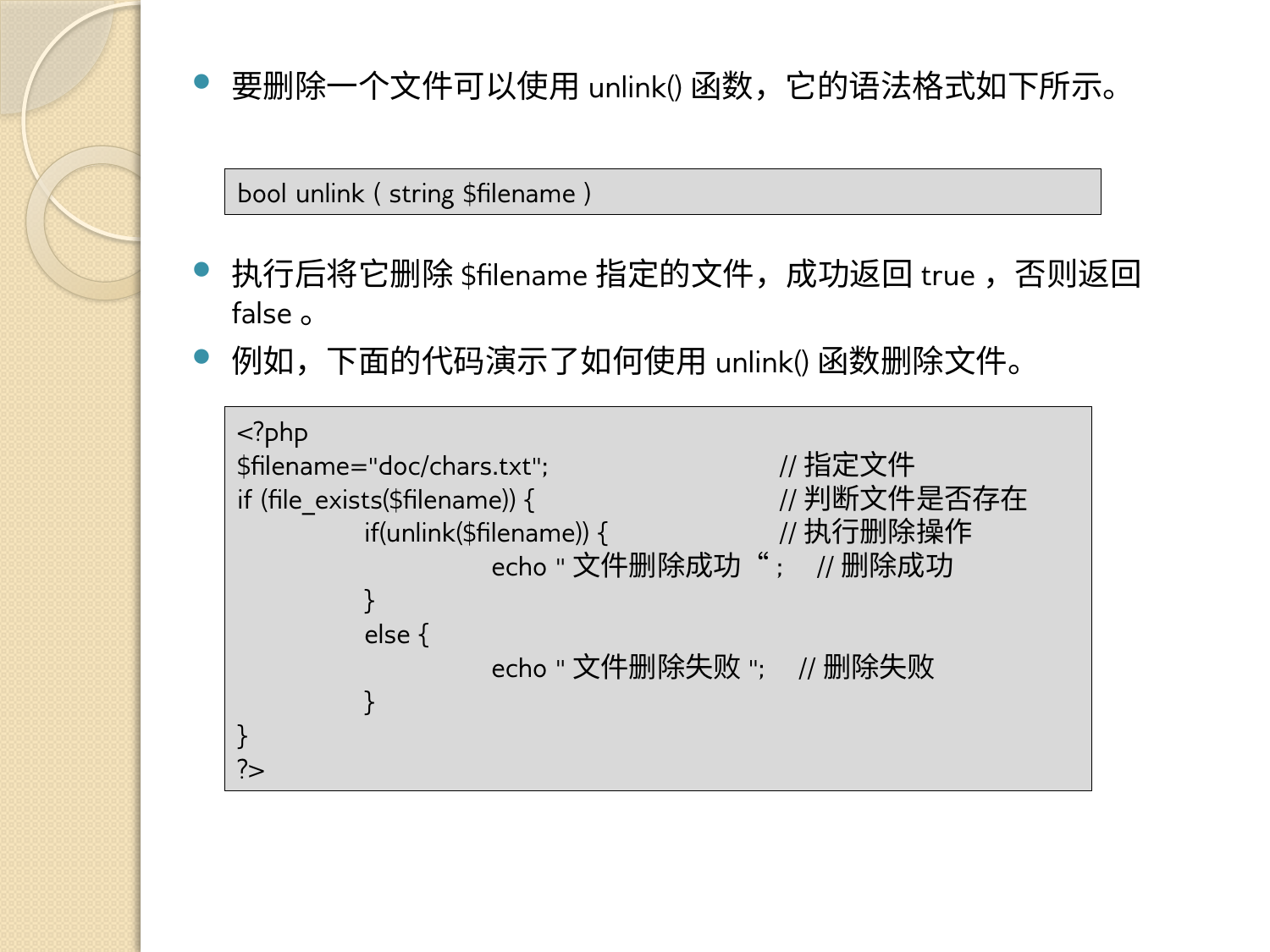

要删除一个文件可以使用unlink()函数，它的语法格式如下所示。
bool unlink ( string $filename )
执行后将它删除$filename指定的文件，成功返回true，否则返回false。
例如，下面的代码演示了如何使用unlink()函数删除文件。
<?php
$filename="doc/chars.txt";		    //指定文件
if (file_exists($filename)) {		    //判断文件是否存在
	if(unlink($filename)) {		    //执行删除操作
		echo "文件删除成功“;    //删除成功
	}
	else {
		echo "文件删除失败";    //删除失败
	}
}
?>